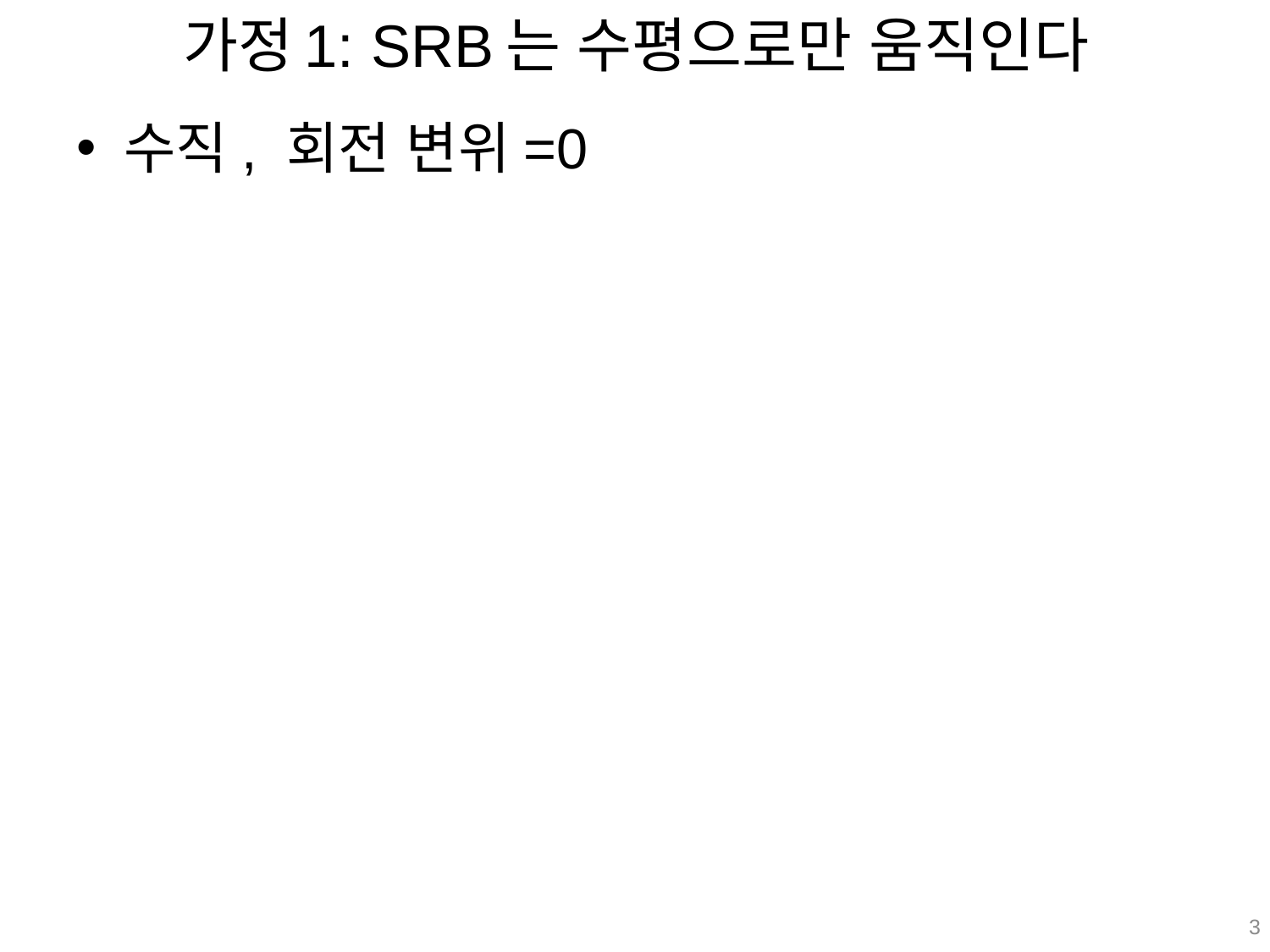

# 가정1: SRB는 수평으로만 움직인다
수직, 회전 변위=0

3